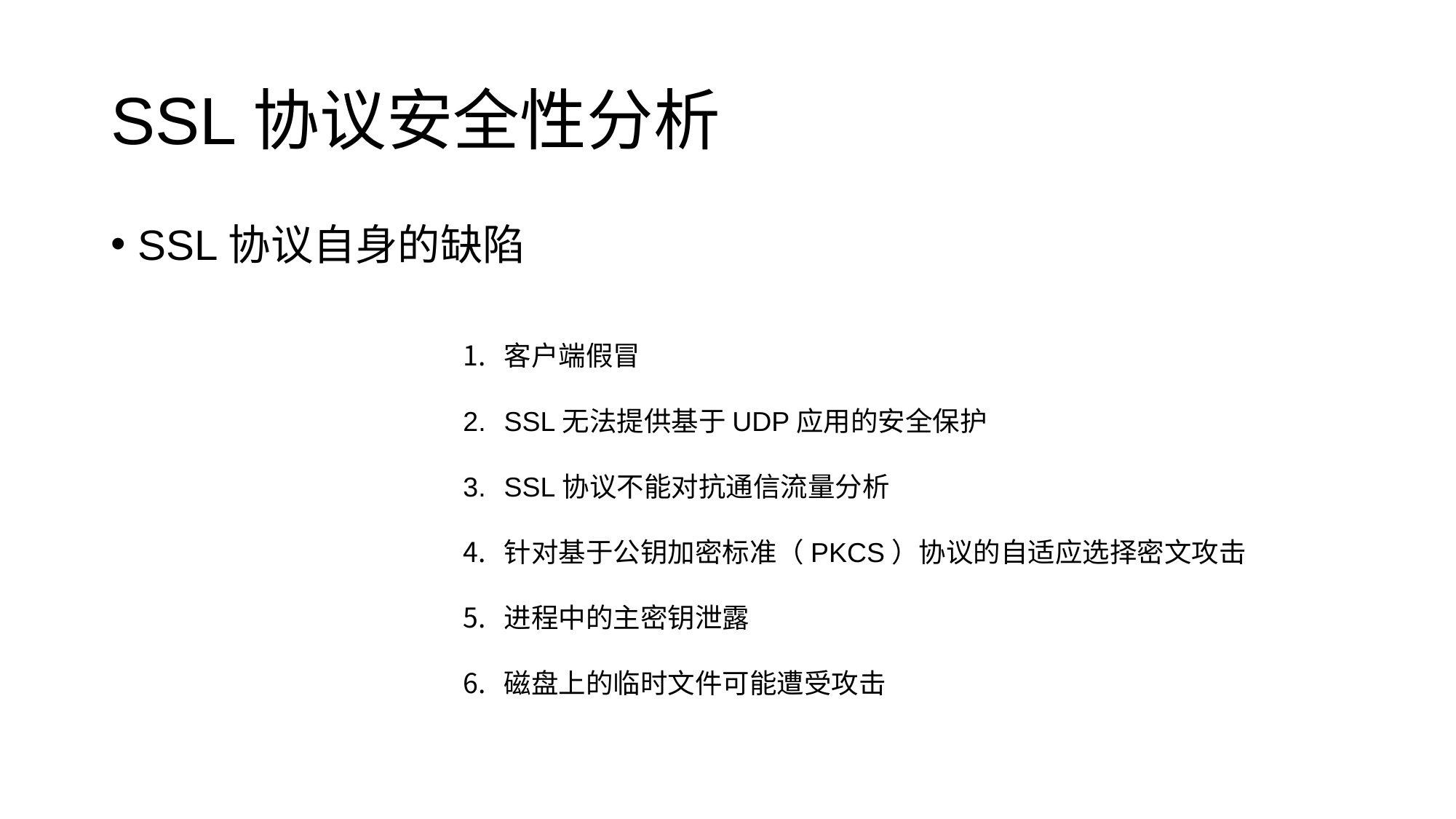

# SSL协议安全性分析
SSL协议自身的缺陷
客户端假冒
SSL无法提供基于UDP应用的安全保护
SSL协议不能对抗通信流量分析
针对基于公钥加密标准（PKCS）协议的自适应选择密文攻击
进程中的主密钥泄露
磁盘上的临时文件可能遭受攻击